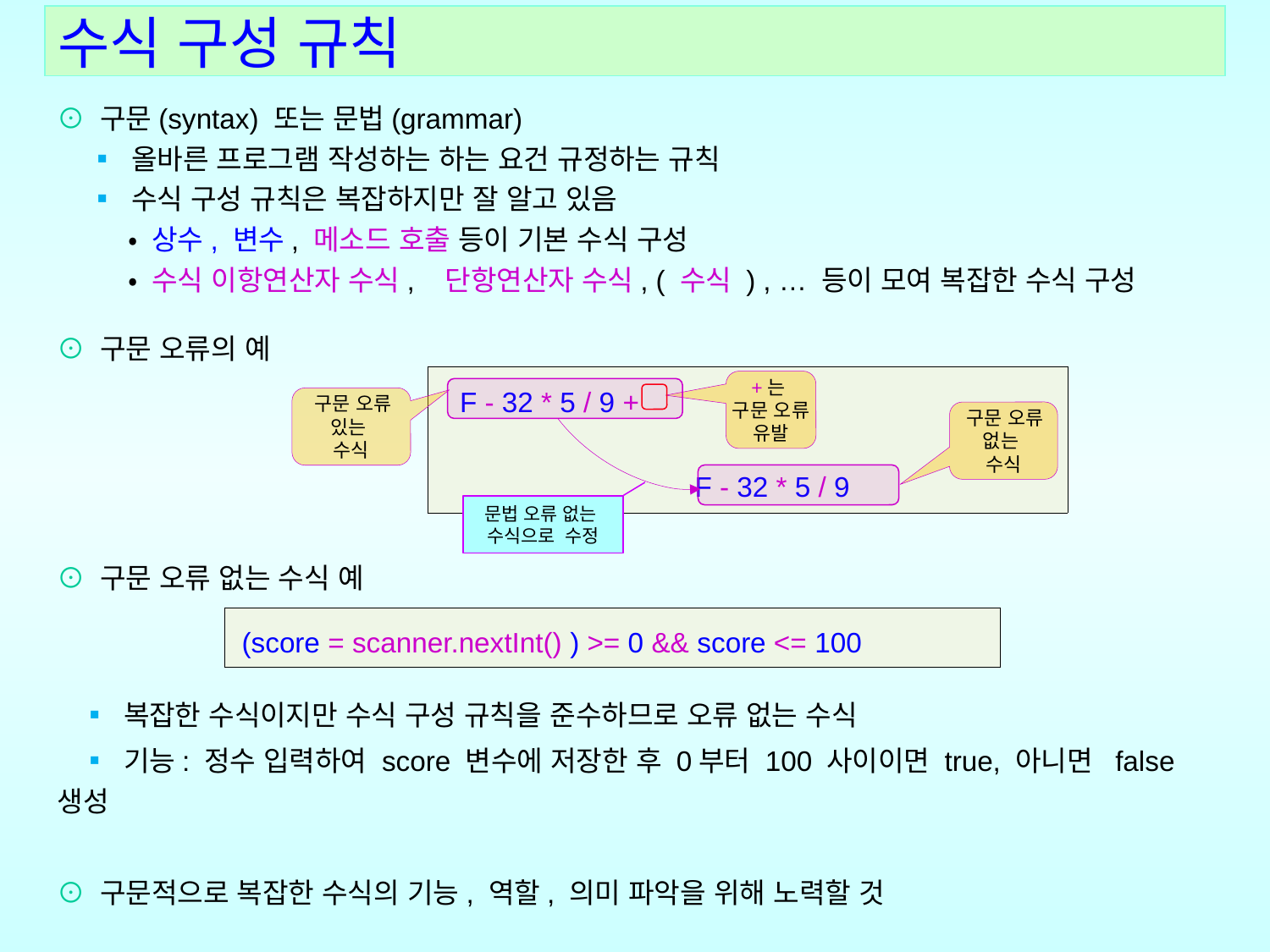

수식 구성 규칙
⊙ 구문(syntax) 또는 문법(grammar)
    ▪ 올바른 프로그램 작성하는 하는 요건 규정하는 규칙
    ▪ 수식 구성 규칙은 복잡하지만 잘 알고 있음
         • 상수, 변수, 메소드 호출 등이 기본 수식 구성
         • 수식 이항연산자 수식,   단항연산자 수식, ( 수식 ) , … 등이 모여 복잡한 수식 구성

⊙ 구문 오류의 예

⊙ 구문 오류 없는 수식 예

   ▪ 복잡한 수식이지만 수식 구성 규칙을 준수하므로 오류 없는 수식
   ▪ 기능: 정수 입력하여 score 변수에 저장한 후 0부터 100 사이이면 true, 아니면  false 생성

⊙ 구문적으로 복잡한 수식의 기능, 역할, 의미 파악을 위해 노력할 것

| F - 32 \* 5 / 9 + F - 32 \* 5 / 9 |
| --- |
+는
구문 오류 유발

 구문 오류
있는
수식
 구문 오류
없는
수식

문법 오류 없는
수식으로  수정
| (score = scanner.nextInt() ) >= 0 && score <= 100 |
| --- |